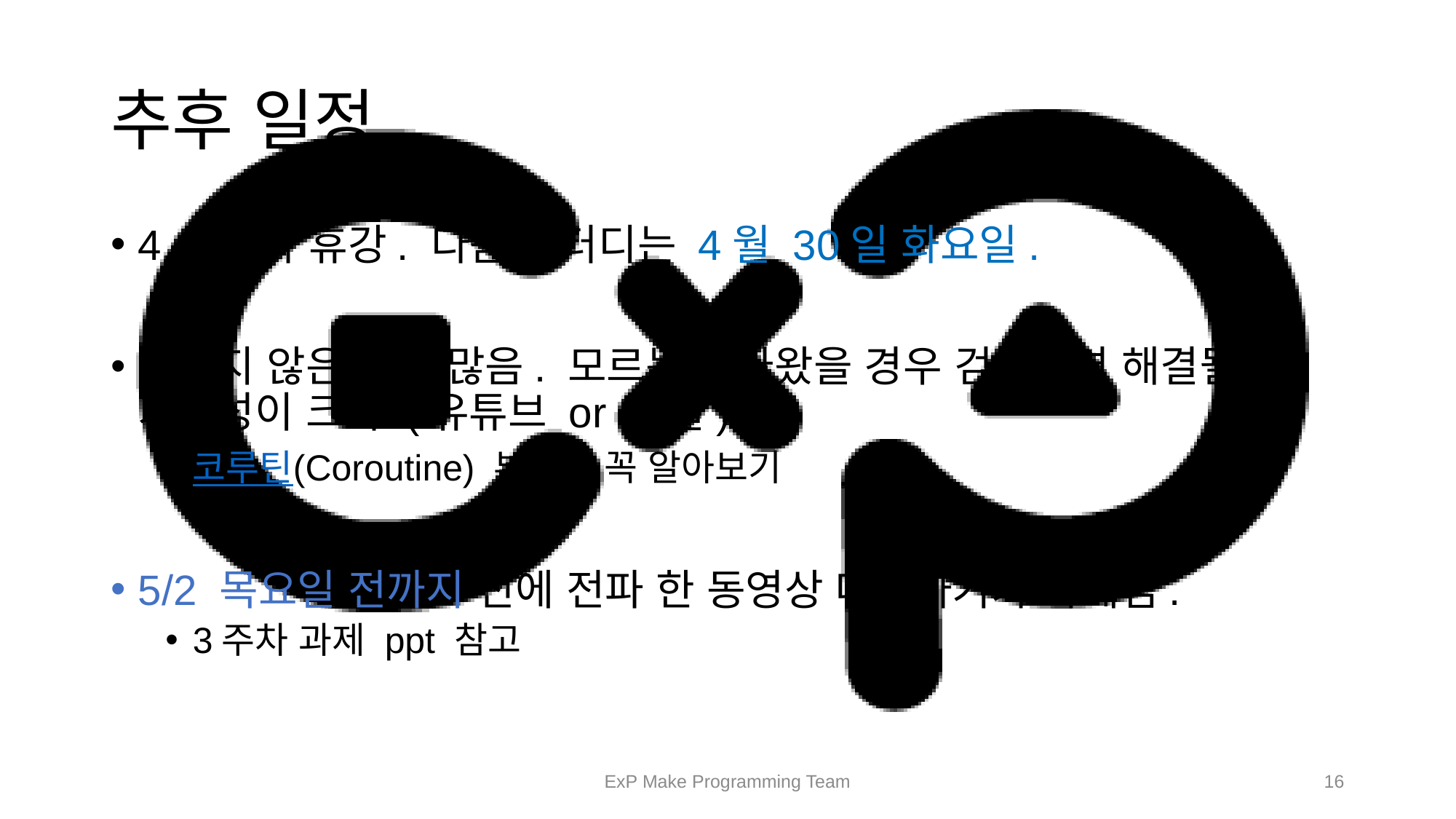

# 추후 일정
4, 5주차 휴강. 다음 스터디는 4월 30일 화요일.

다루지 않은 것이 많음. 모르는게 나왔을 경우 검색하면 해결될 가능성이 크다.(유튜브 or 구글)
코루틴(Coroutine) 부분은 꼭 알아보기

5/2 목요일 전까지 전에 전파 한 동영상 따라하기가 과제임.
3주차 과제 ppt 참고

ExP Make Programming Team
16